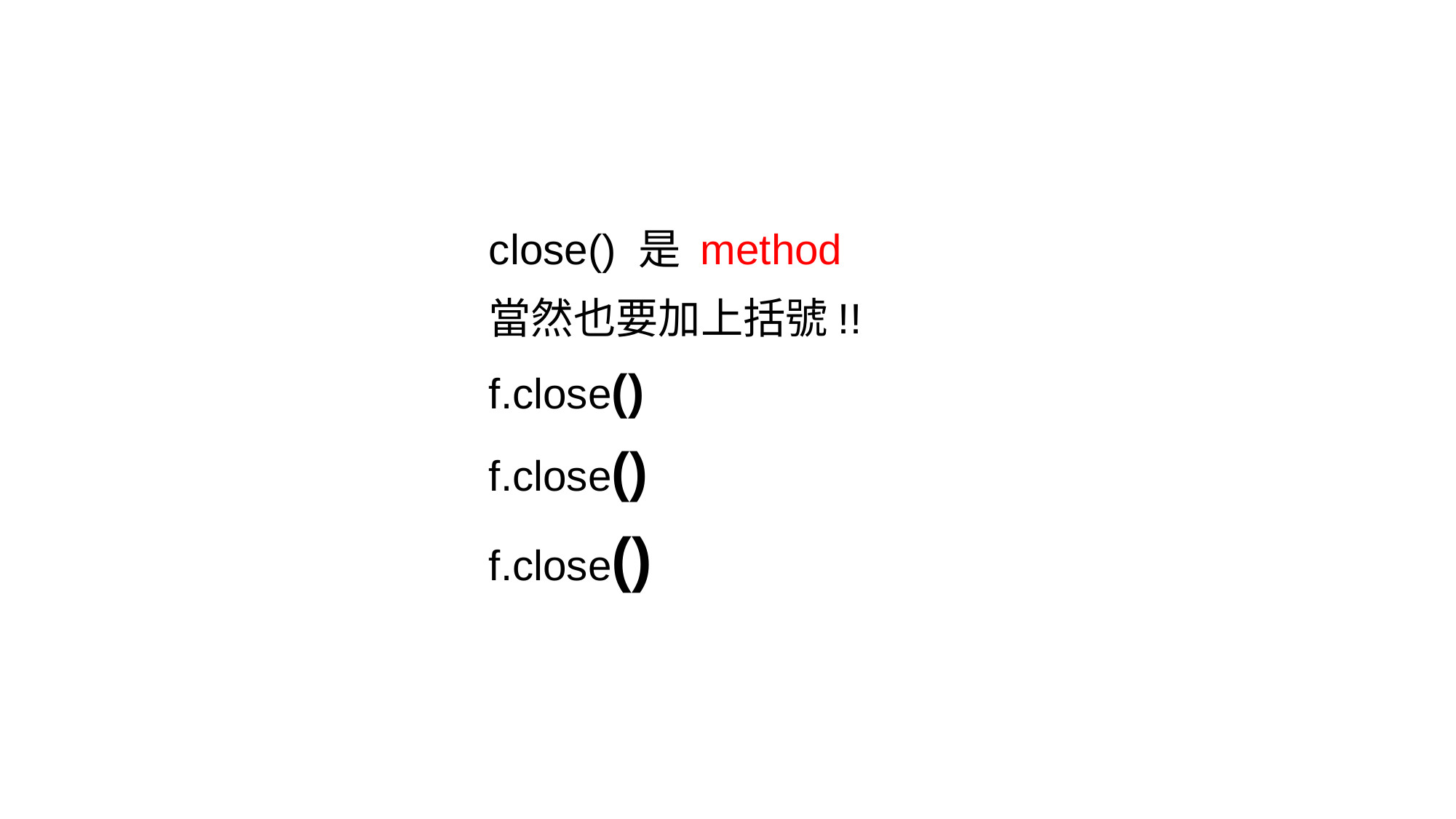

close() 是 method
當然也要加上括號!!
f.close()
f.close()
f.close()